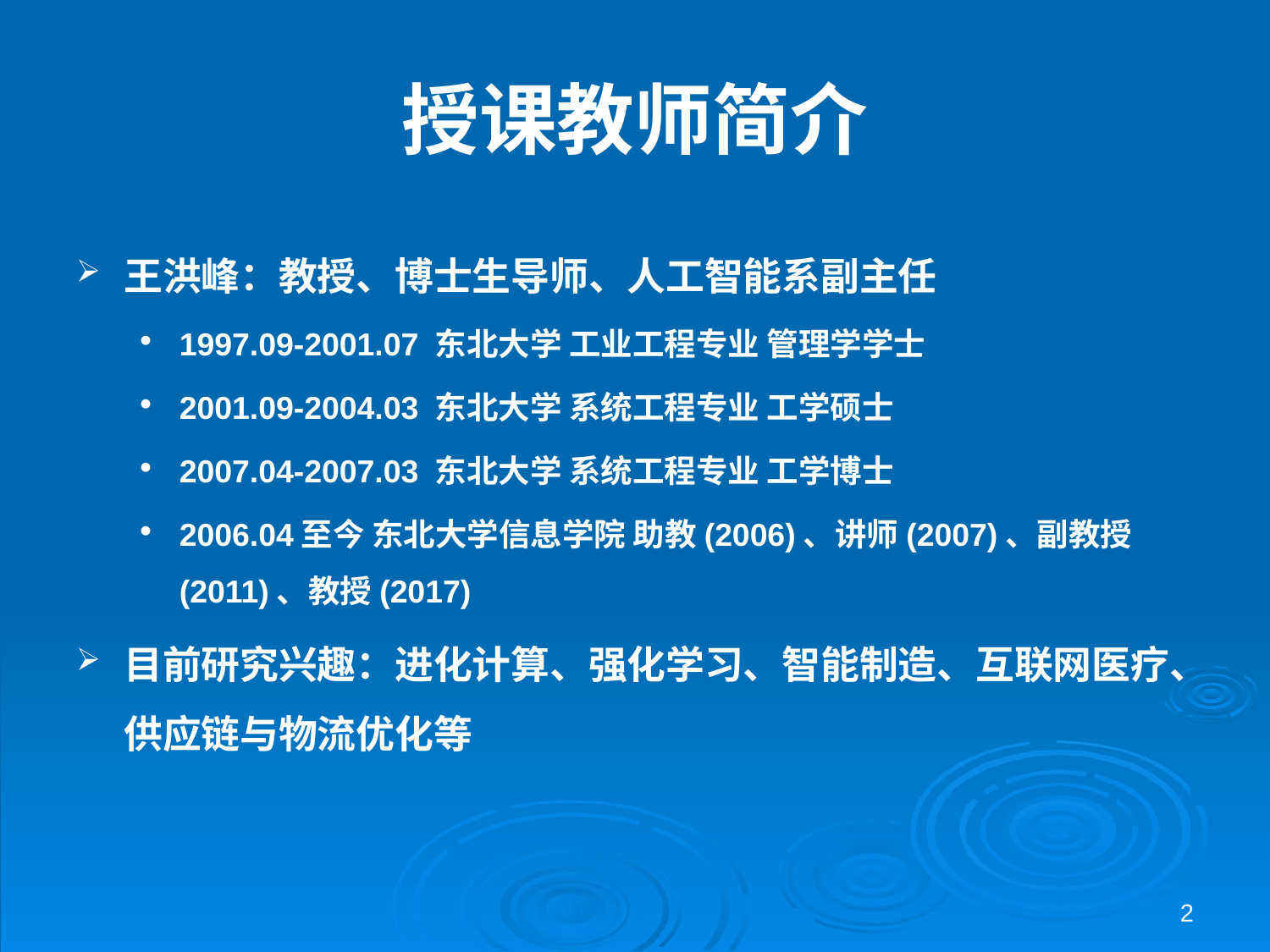

# 授课教师简介
王洪峰：教授、博士生导师、人工智能系副主任
1997.09-2001.07 东北大学 工业工程专业 管理学学士
2001.09-2004.03 东北大学 系统工程专业 工学硕士
2007.04-2007.03 东北大学 系统工程专业 工学博士
2006.04至今 东北大学信息学院 助教(2006)、讲师(2007)、副教授(2011)、教授(2017)
目前研究兴趣：进化计算、强化学习、智能制造、互联网医疗、供应链与物流优化等
2